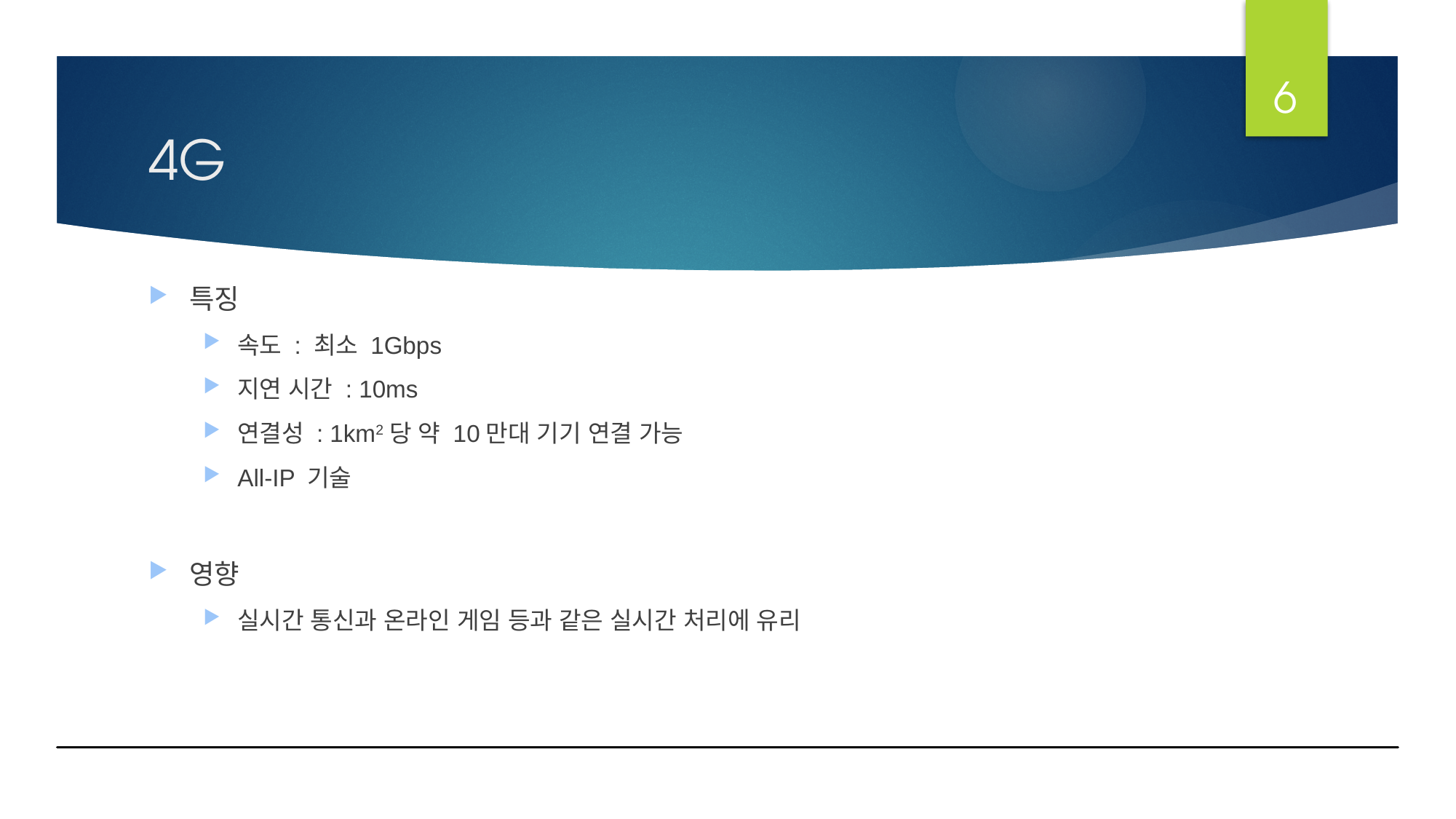

6
# 4G
특징
속도 : 최소 1Gbps
지연 시간 : 10ms
연결성 : 1km2당 약 10만대 기기 연결 가능
All-IP 기술

영향
실시간 통신과 온라인 게임 등과 같은 실시간 처리에 유리